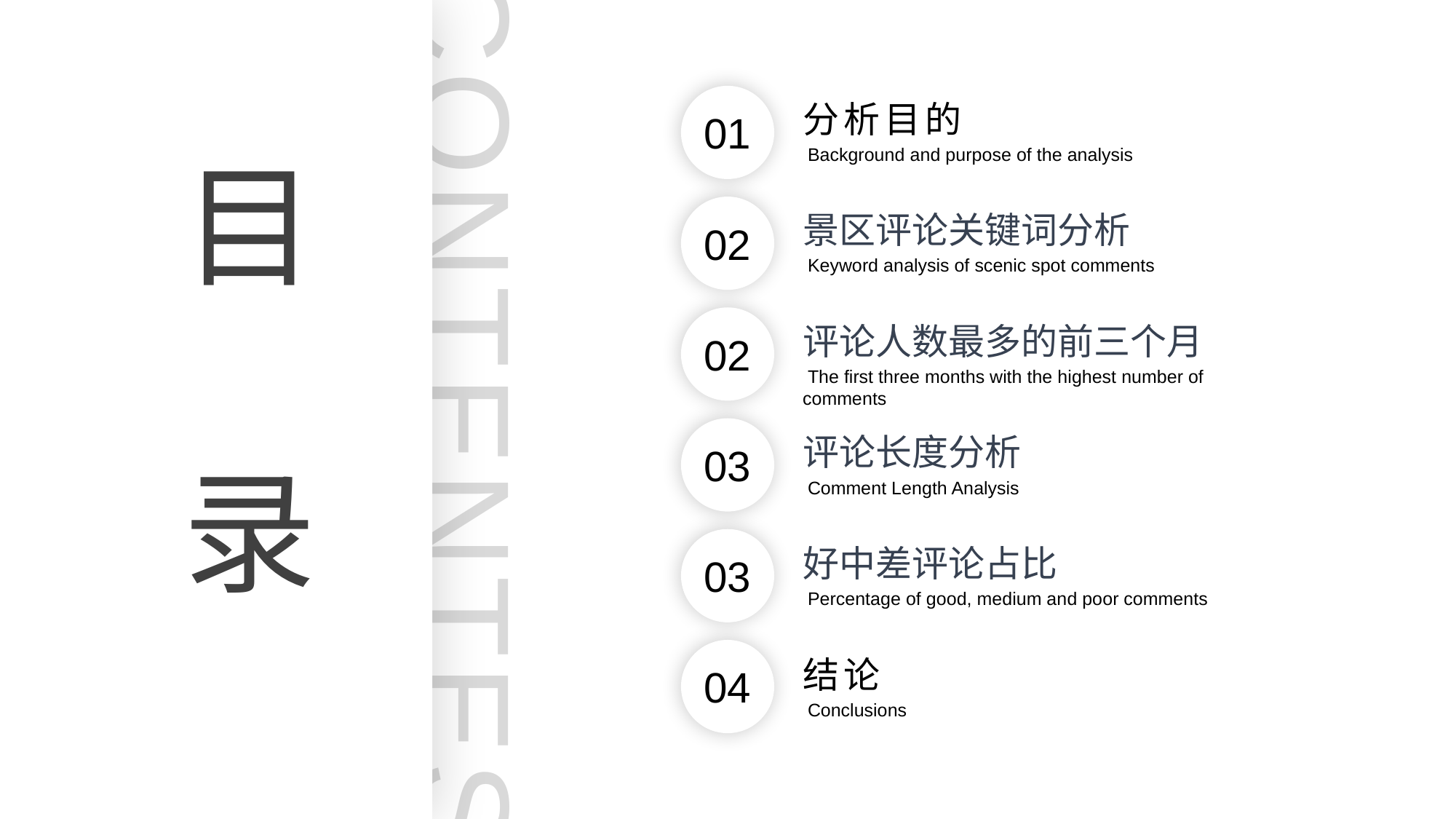

01
分析目的
 Background and purpose of the analysis
目

02
景区评论关键词分析
 Keyword analysis of scenic spot comments

02
评论人数最多的前三个月
 The first three months with the highest number of comments
CONTENTES

03
评论长度分析
 Comment Length Analysis
录

03
好中差评论占比
 Percentage of good, medium and poor comments

04
结论
 Conclusions